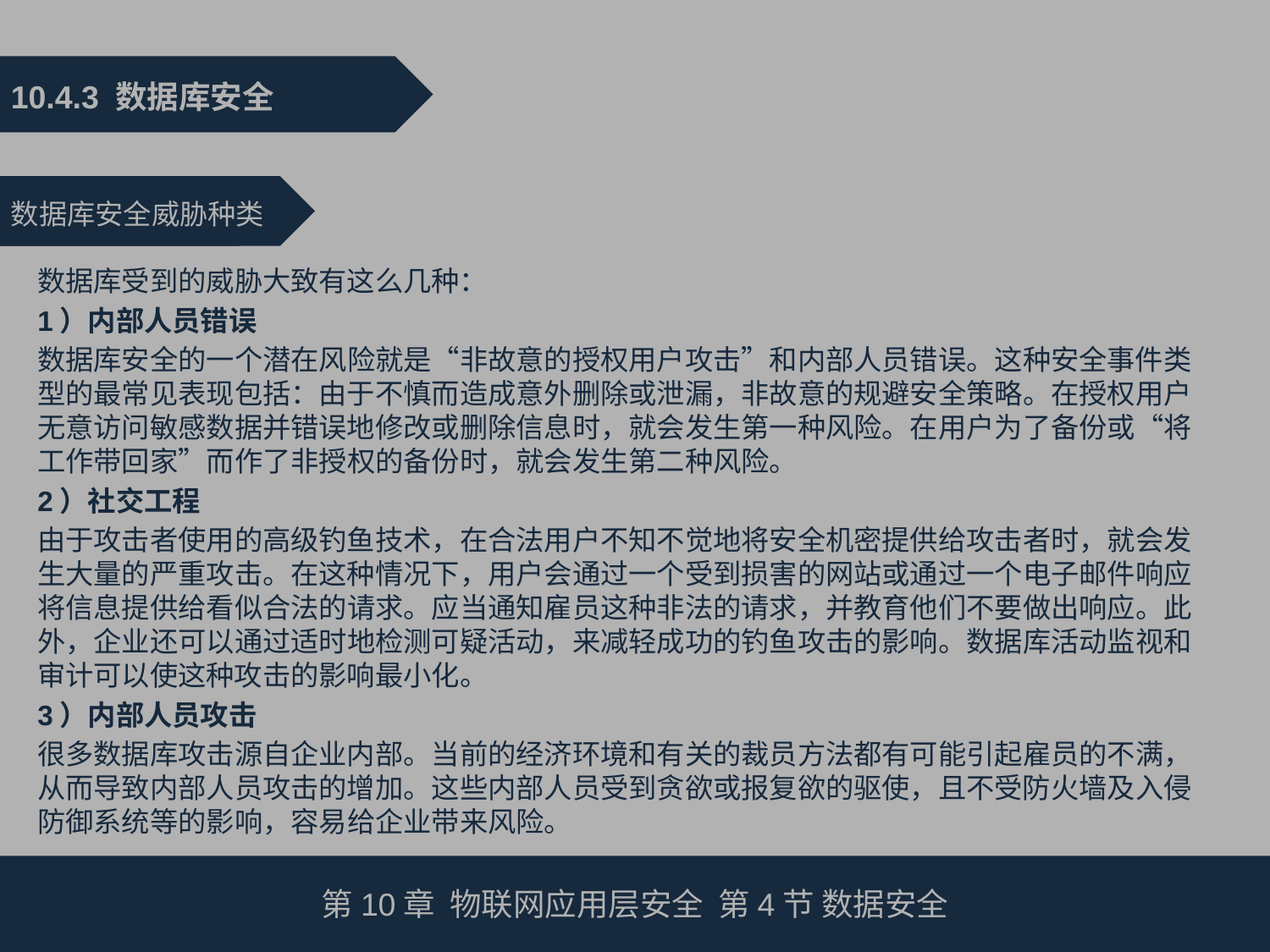

10.4.3 数据库安全

数据库安全威胁种类
数据库受到的威胁大致有这么几种：
1）内部人员错误
数据库安全的一个潜在风险就是“非故意的授权用户攻击”和内部人员错误。这种安全事件类型的最常见表现包括：由于不慎而造成意外删除或泄漏，非故意的规避安全策略。在授权用户无意访问敏感数据并错误地修改或删除信息时，就会发生第一种风险。在用户为了备份或“将工作带回家”而作了非授权的备份时，就会发生第二种风险。
2）社交工程
由于攻击者使用的高级钓鱼技术，在合法用户不知不觉地将安全机密提供给攻击者时，就会发生大量的严重攻击。在这种情况下，用户会通过一个受到损害的网站或通过一个电子邮件响应将信息提供给看似合法的请求。应当通知雇员这种非法的请求，并教育他们不要做出响应。此外，企业还可以通过适时地检测可疑活动，来减轻成功的钓鱼攻击的影响。数据库活动监视和审计可以使这种攻击的影响最小化。
3）内部人员攻击
很多数据库攻击源自企业内部。当前的经济环境和有关的裁员方法都有可能引起雇员的不满，从而导致内部人员攻击的增加。这些内部人员受到贪欲或报复欲的驱使，且不受防火墙及入侵防御系统等的影响，容易给企业带来风险。